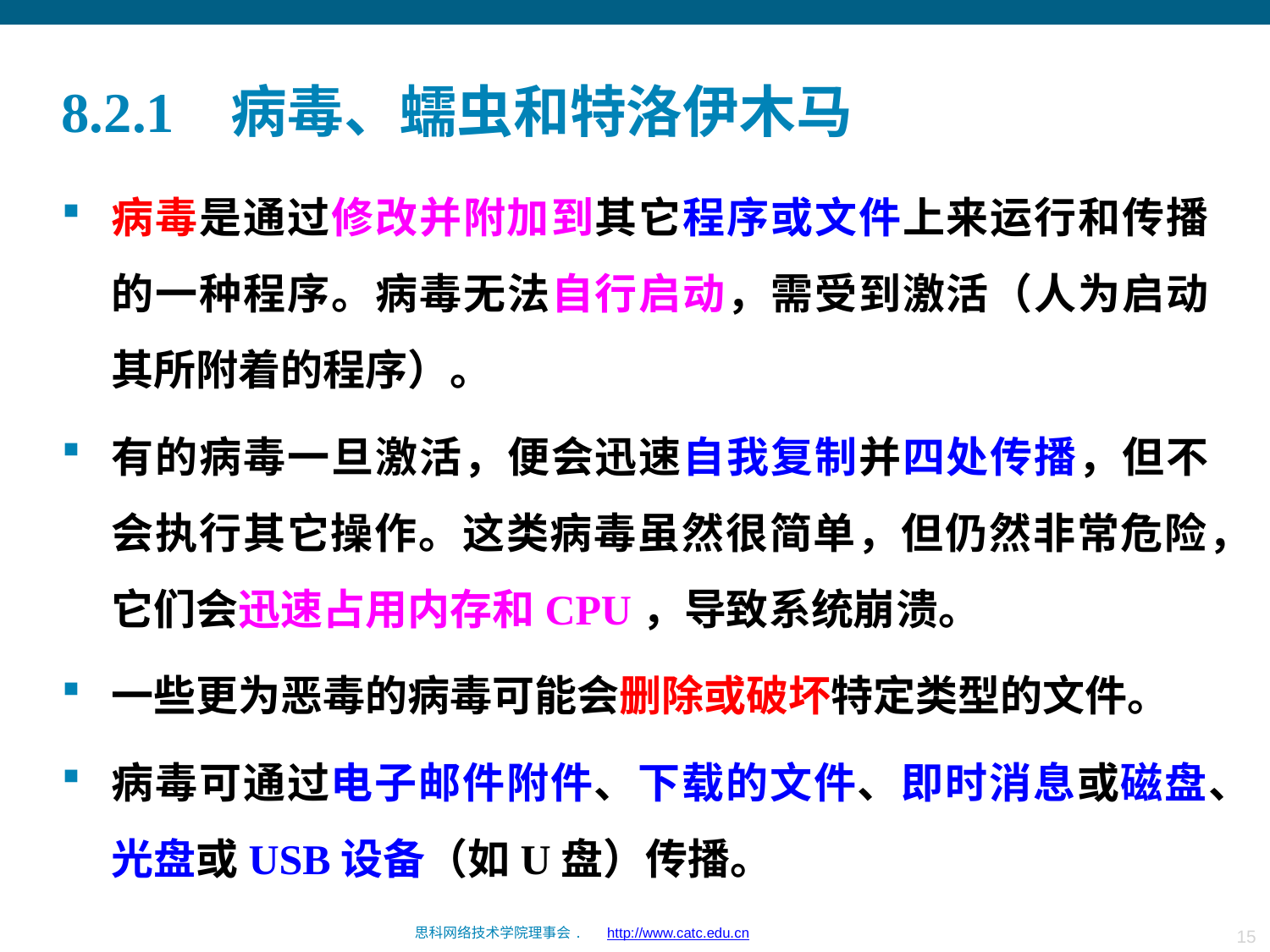

# 8.2.1   病毒、蠕虫和特洛伊木马
病毒是通过修改并附加到其它程序或文件上来运行和传播的一种程序。病毒无法自行启动，需受到激活（人为启动其所附着的程序）。
有的病毒一旦激活，便会迅速自我复制并四处传播，但不会执行其它操作。这类病毒虽然很简单，但仍然非常危险，它们会迅速占用内存和CPU，导致系统崩溃。
一些更为恶毒的病毒可能会删除或破坏特定类型的文件。
病毒可通过电子邮件附件、下载的文件、即时消息或磁盘、光盘或USB设备（如U盘）传播。